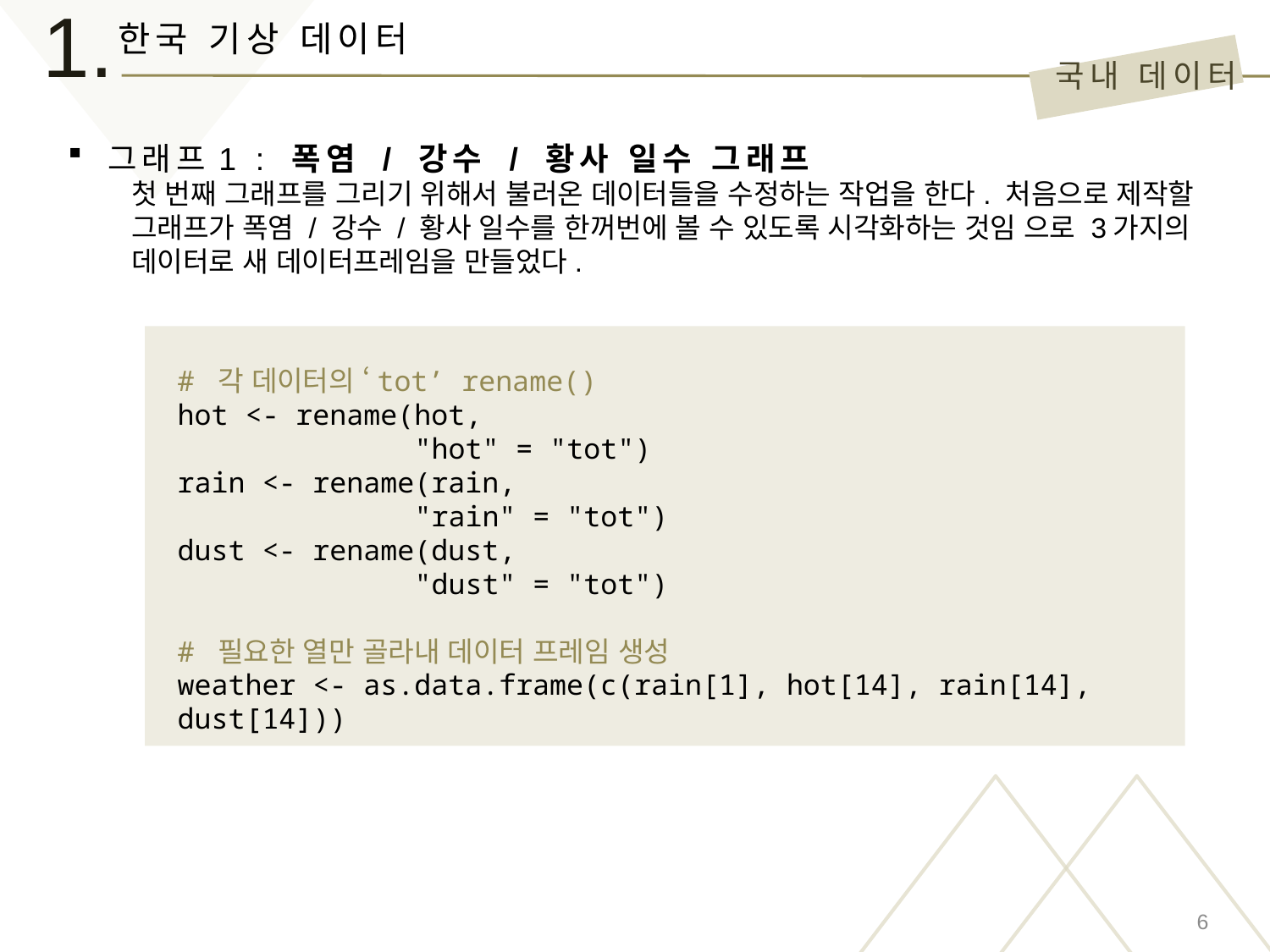

1.
한국 기상 데이터
국내 데이터

그래프1 : 폭염 / 강수 / 황사 일수 그래프
첫 번째 그래프를 그리기 위해서 불러온 데이터들을 수정하는 작업을 한다. 처음으로 제작할
그래프가 폭염 / 강수 / 황사 일수를 한꺼번에 볼 수 있도록 시각화하는 것임 으로 3가지의
데이터로 새 데이터프레임을 만들었다.

# 각 데이터의 ‘tot’ rename()
hot <- rename(hot,
              "hot" = "tot")
rain <- rename(rain,
              "rain" = "tot")
dust <- rename(dust,
              "dust" = "tot")

# 필요한 열만 골라내 데이터 프레임 생성
weather <- as.data.frame(c(rain[1], hot[14], rain[14], dust[14]))
6